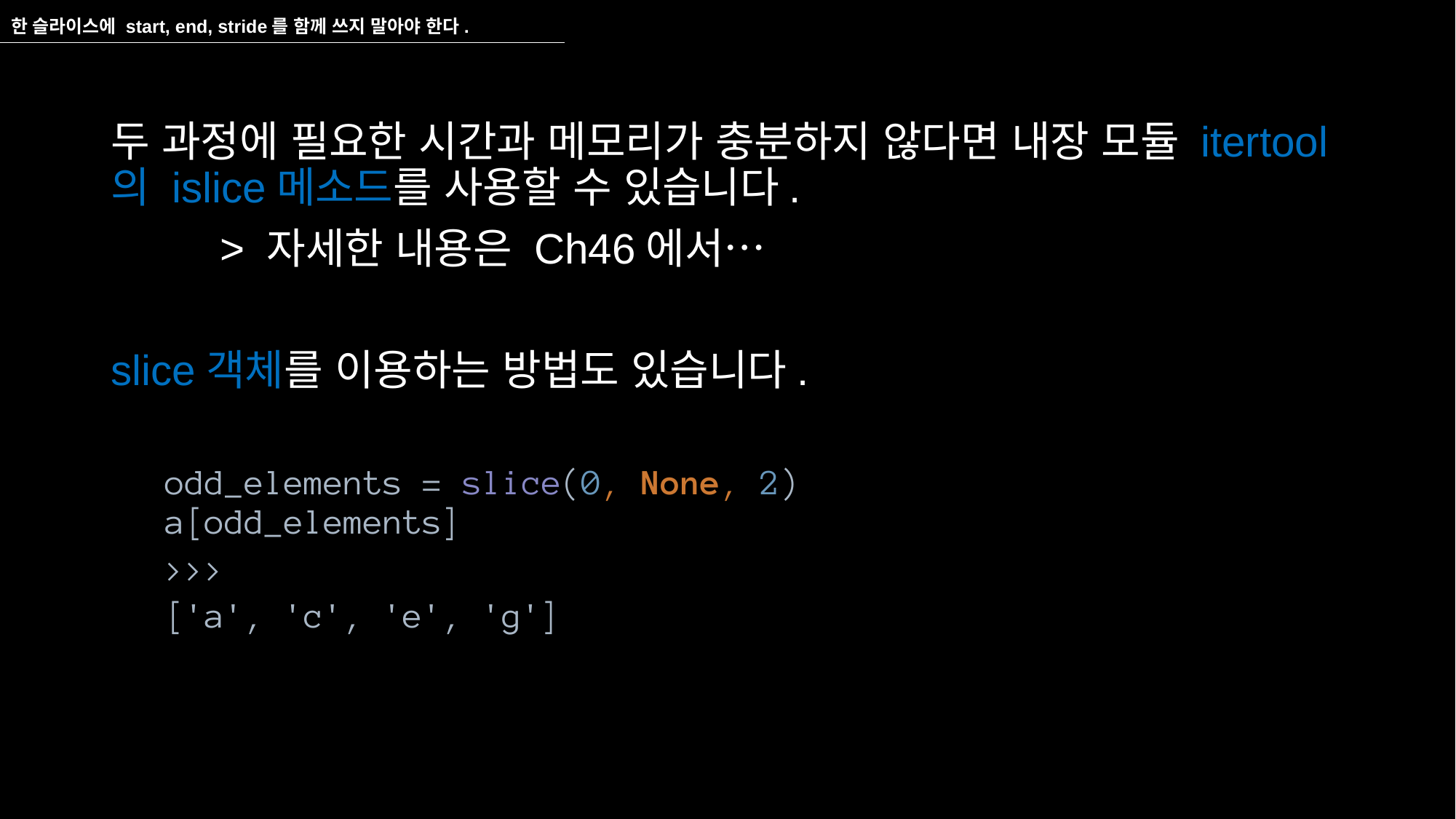

한 슬라이스에 start, end, stride를 함께 쓰지 말아야 한다.
두 과정에 필요한 시간과 메모리가 충분하지 않다면 내장 모듈 itertool의 islice메소드를 사용할 수 있습니다.
	> 자세한 내용은 Ch46에서…

slice객체를 이용하는 방법도 있습니다.

odd_elements = slice(0, None, 2)
a[odd_elements]
>>>
['a', 'c', 'e', 'g']